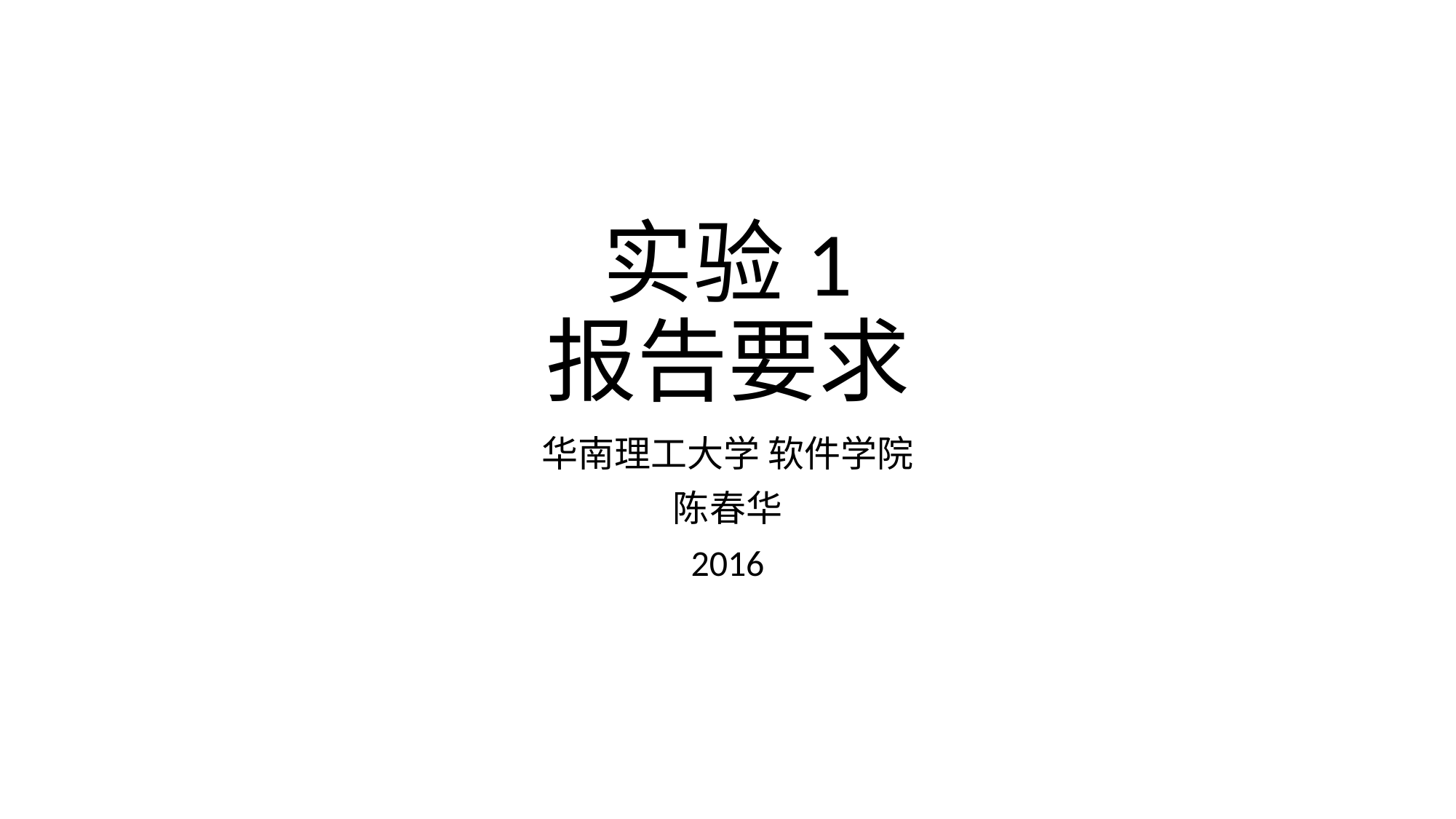

# 实验1 报告要求
华南理工大学 软件学院
陈春华
2016